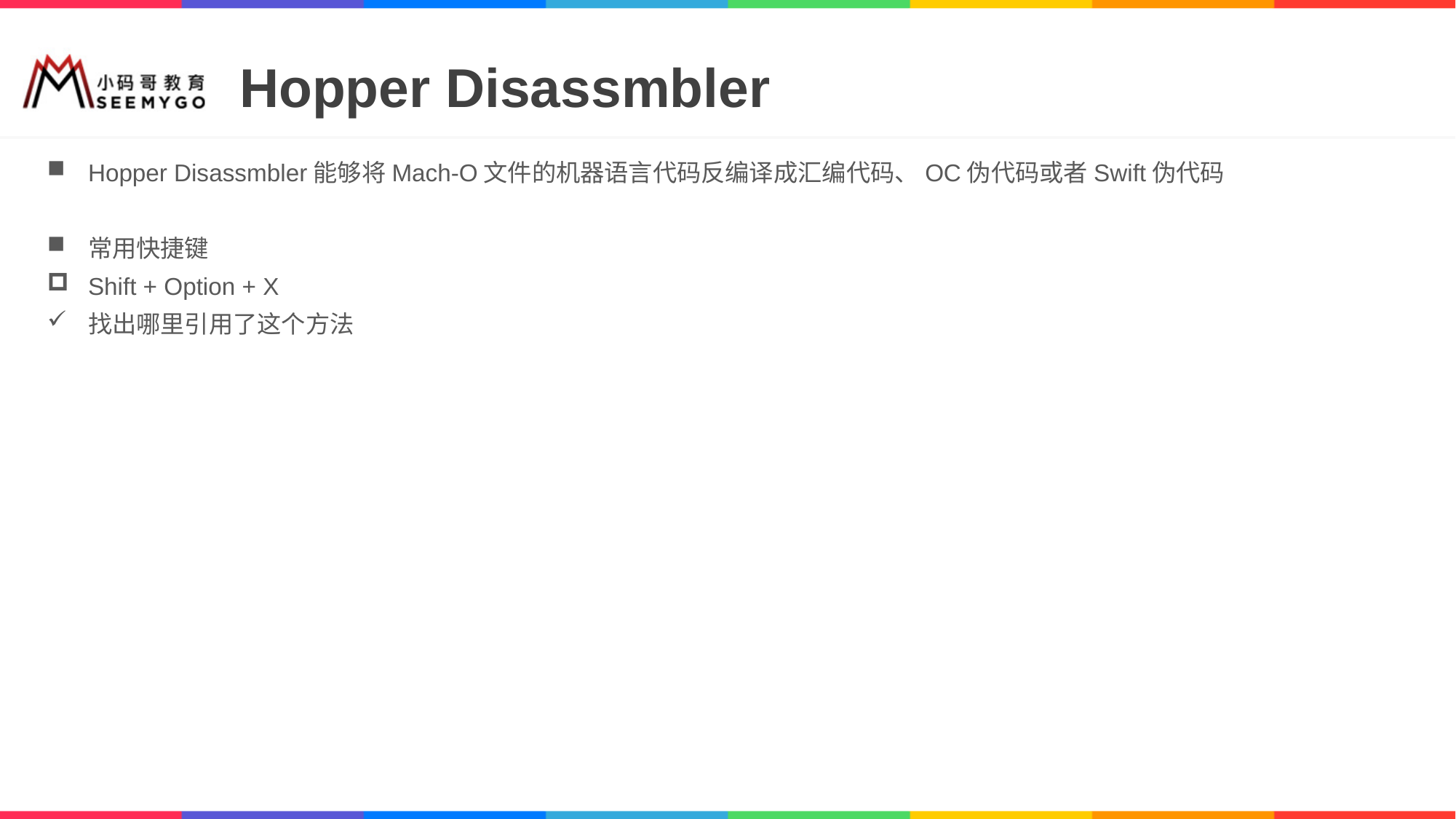

# Hopper Disassmbler
Hopper Disassmbler能够将Mach-O文件的机器语言代码反编译成汇编代码、OC伪代码或者Swift伪代码

常用快捷键
Shift + Option + X
找出哪里引用了这个方法